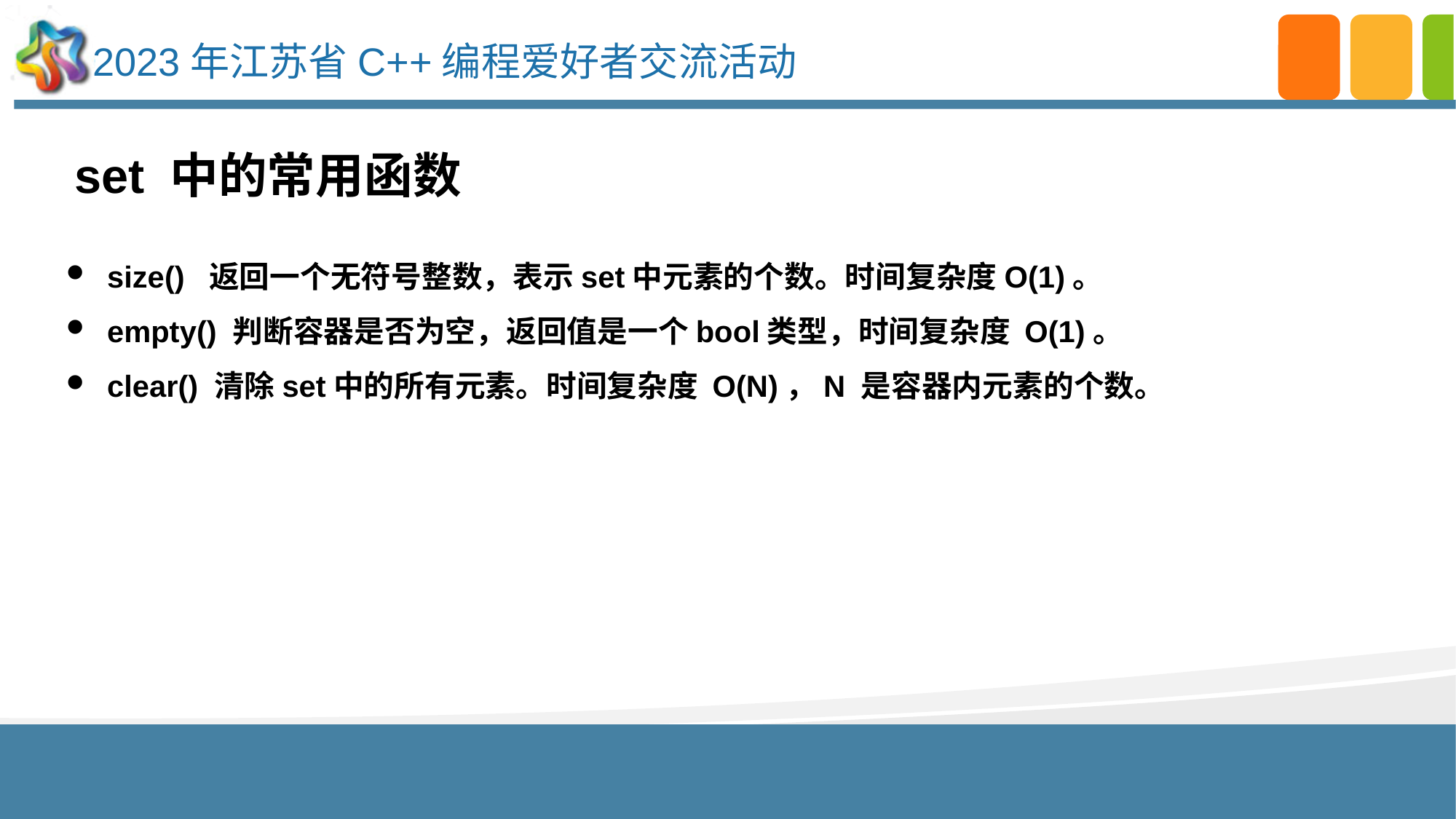

set 中的常用函数
size()  返回一个无符号整数，表示set中元素的个数。时间复杂度O(1)。
empty() 判断容器是否为空，返回值是一个bool类型，时间复杂度 O(1)。
clear() 清除set中的所有元素。时间复杂度 O(N)，N 是容器内元素的个数。